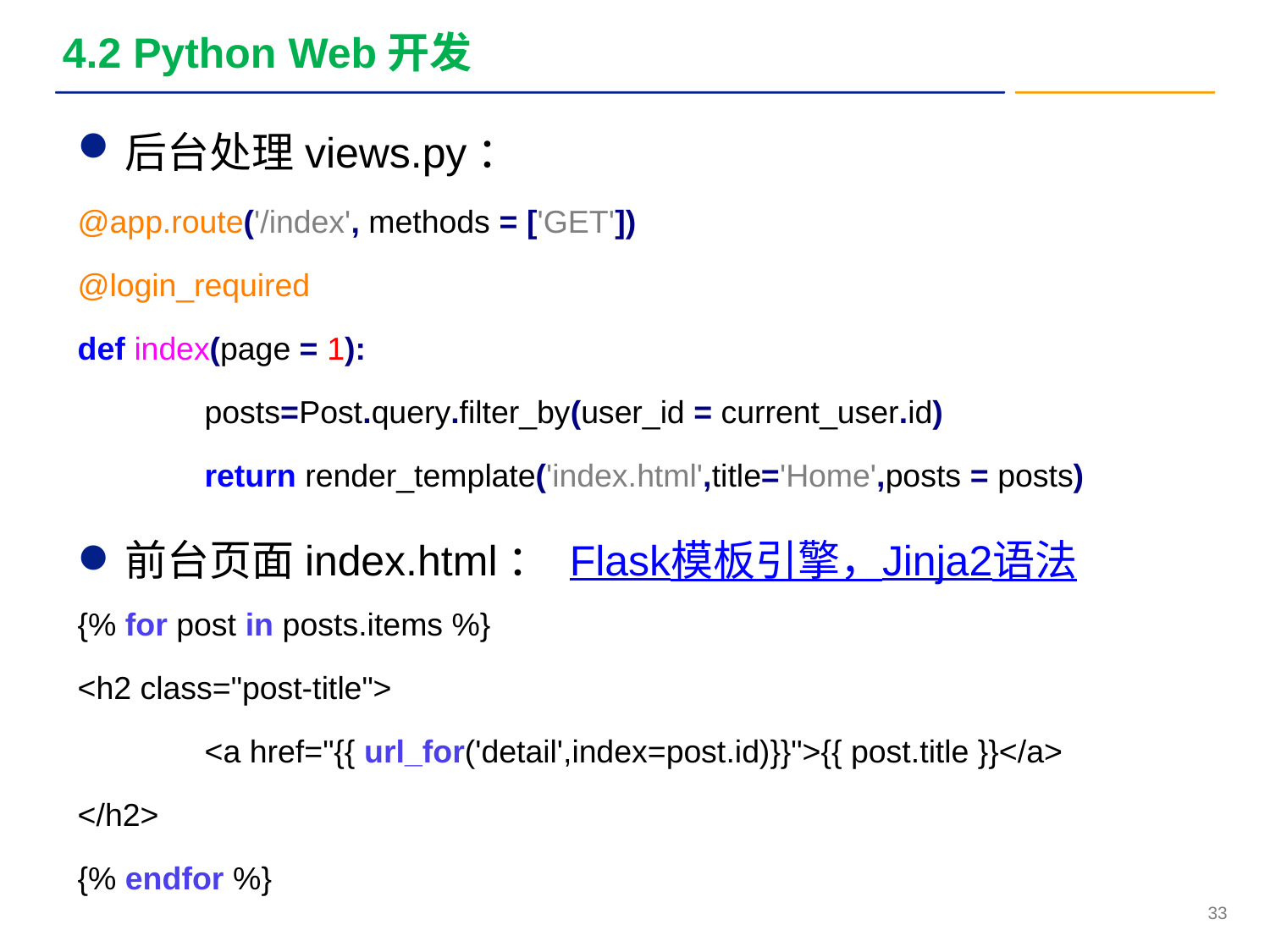

# 4.2 Python Web开发
后台处理views.py：
@app.route('/index', methods = ['GET'])
@login_required
def index(page = 1):
	posts=Post.query.filter_by(user_id = current_user.id)
 	return render_template('index.html',title='Home',posts = posts)
前台页面index.html： Flask模板引擎，Jinja2语法
{% for post in posts.items %}
<h2 class="post-title">
	<a href="{{ url_for('detail',index=post.id)}}">{{ post.title }}</a>
</h2>
{% endfor %}